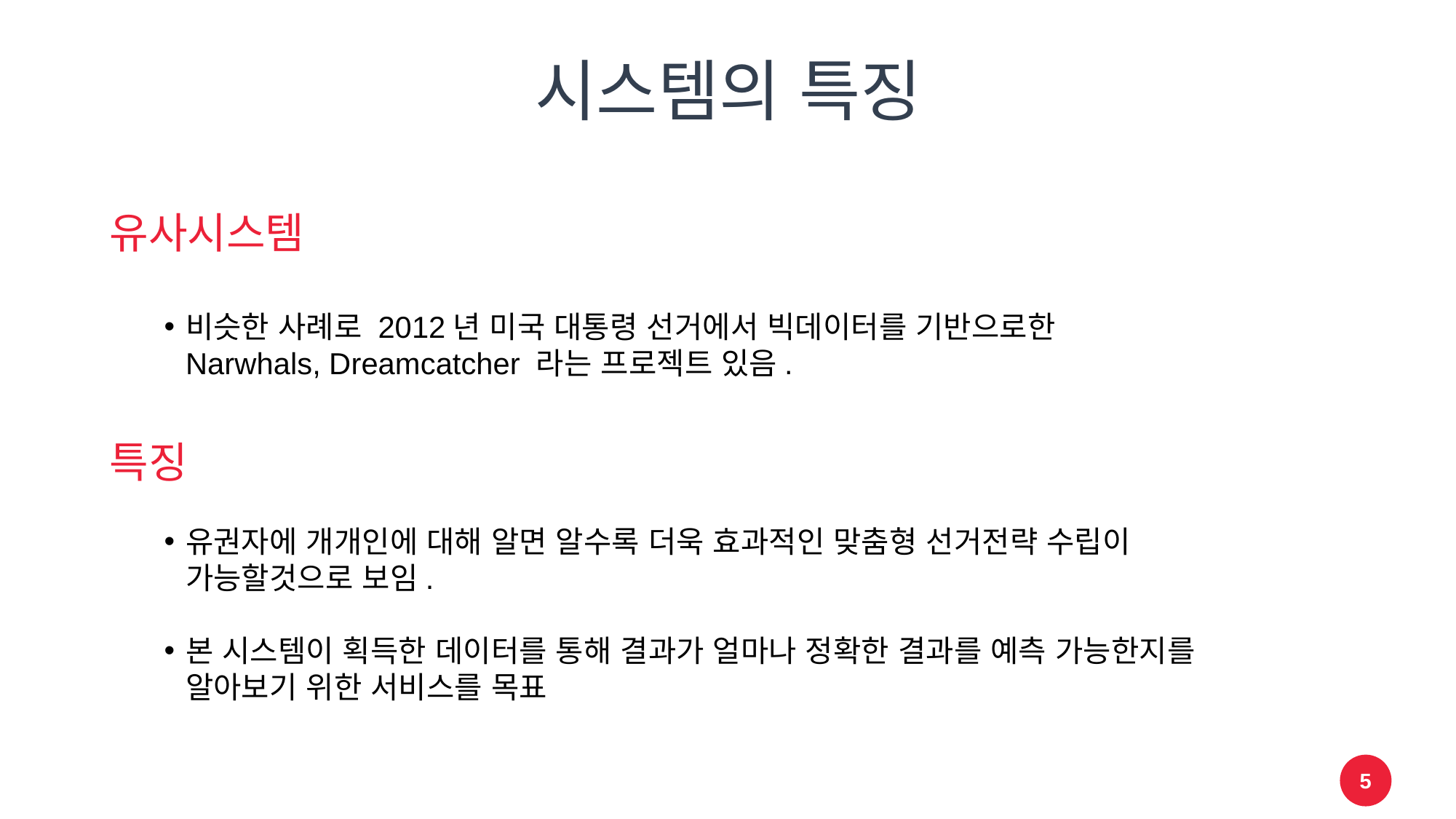

# 시스템의 특징
유사시스템

비슷한 사례로 2012년 미국 대통령 선거에서 빅데이터를 기반으로한                    Narwhals, Dreamcatcher 라는 프로젝트 있음.

특징

유권자에 개개인에 대해 알면 알수록 더욱 효과적인 맞춤형 선거전략 수립이    가능할것으로 보임.

본 시스템이 획득한 데이터를 통해 결과가 얼마나 정확한 결과를 예측 가능한지를  알아보기 위한 서비스를 목표